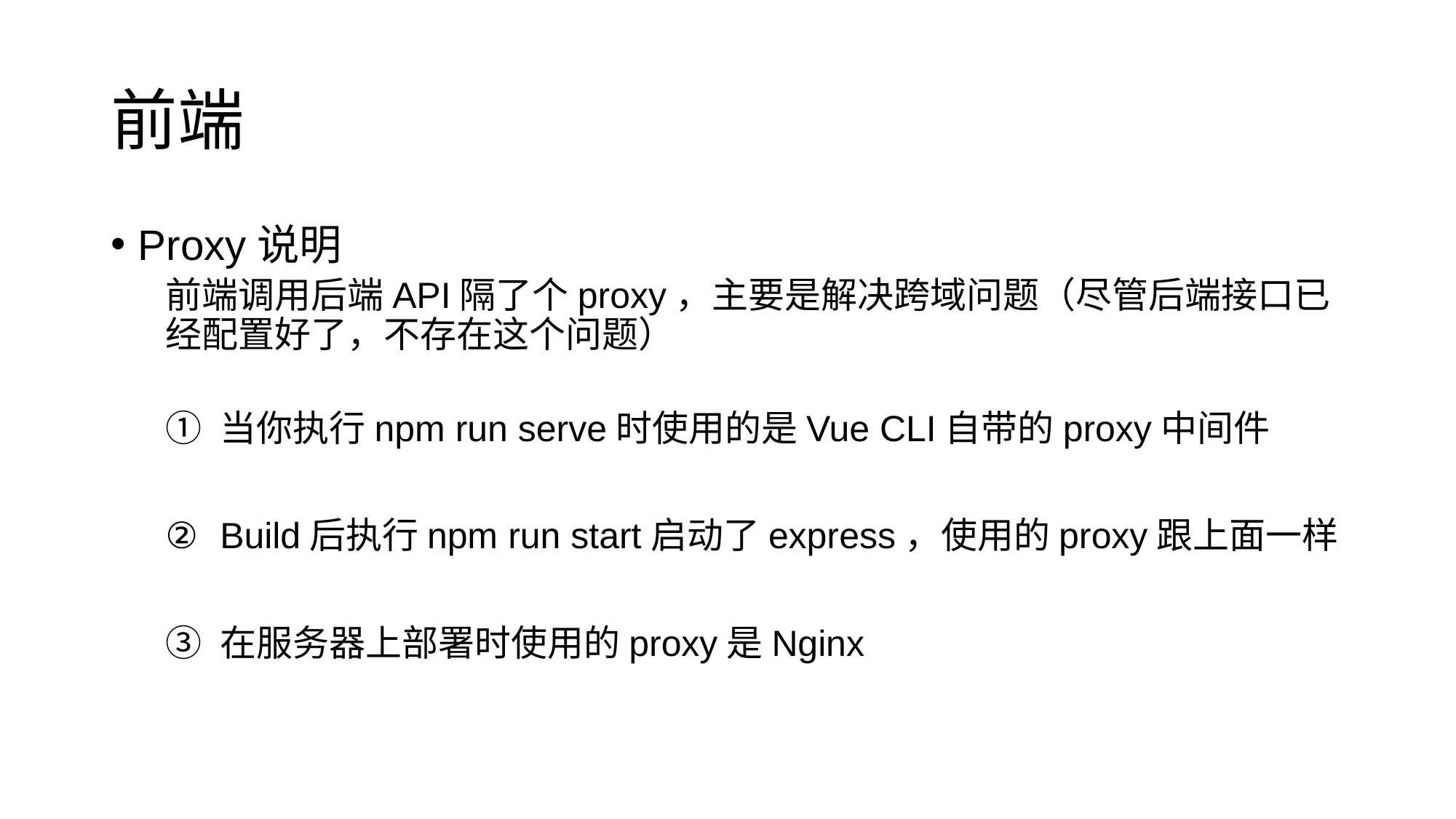

# 前端
Proxy说明
前端调用后端API隔了个proxy，主要是解决跨域问题（尽管后端接口已经配置好了，不存在这个问题）

当你执行npm run serve时使用的是Vue CLI自带的proxy中间件

Build后执行npm run start启动了express，使用的proxy跟上面一样

在服务器上部署时使用的proxy是Nginx